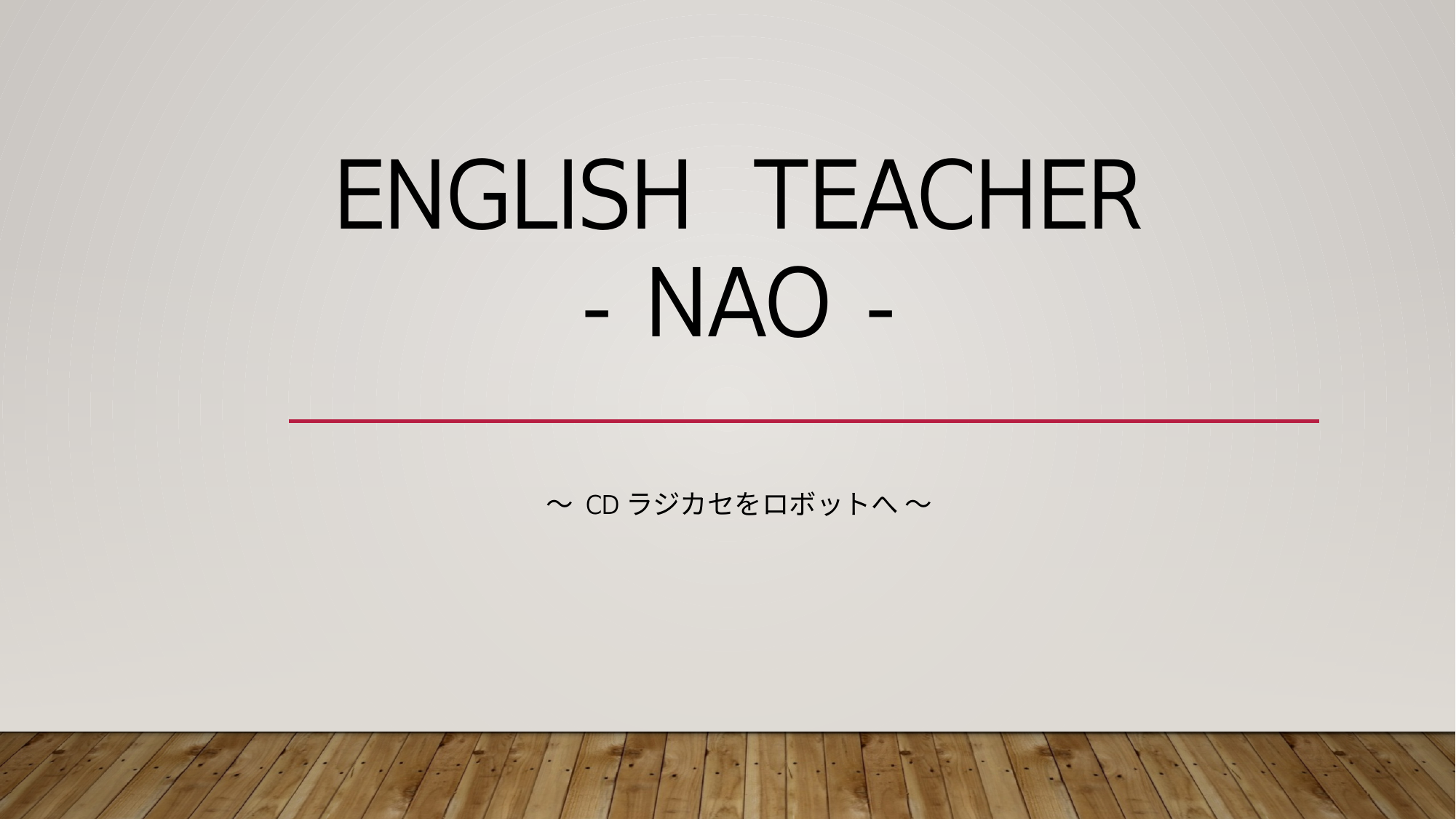

# English  Teacher - NAO -

〜 CDラジカセをロボットへ 〜